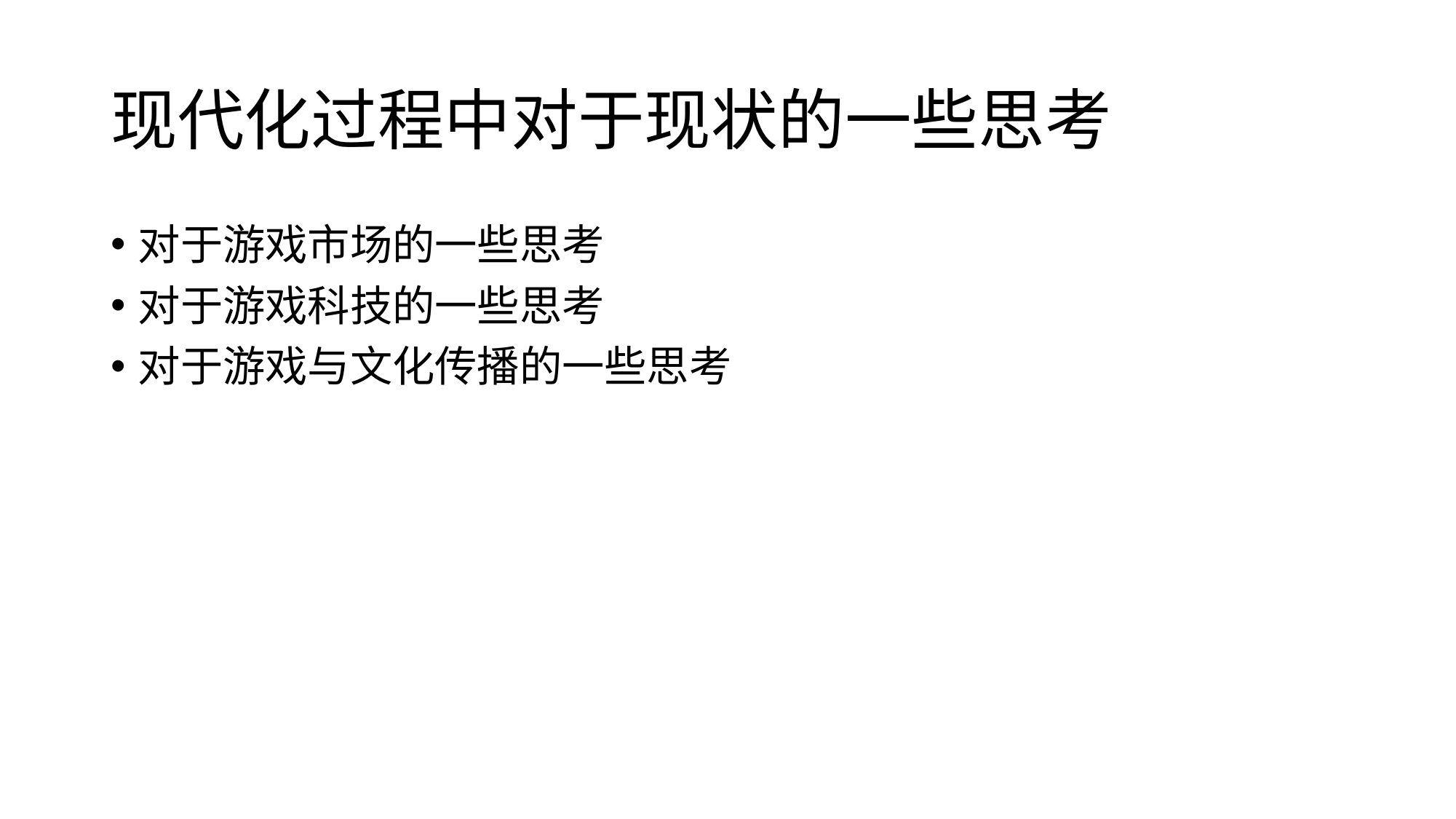

# 现代化过程中对于现状的一些思考
对于游戏市场的一些思考
对于游戏科技的一些思考
对于游戏与文化传播的一些思考